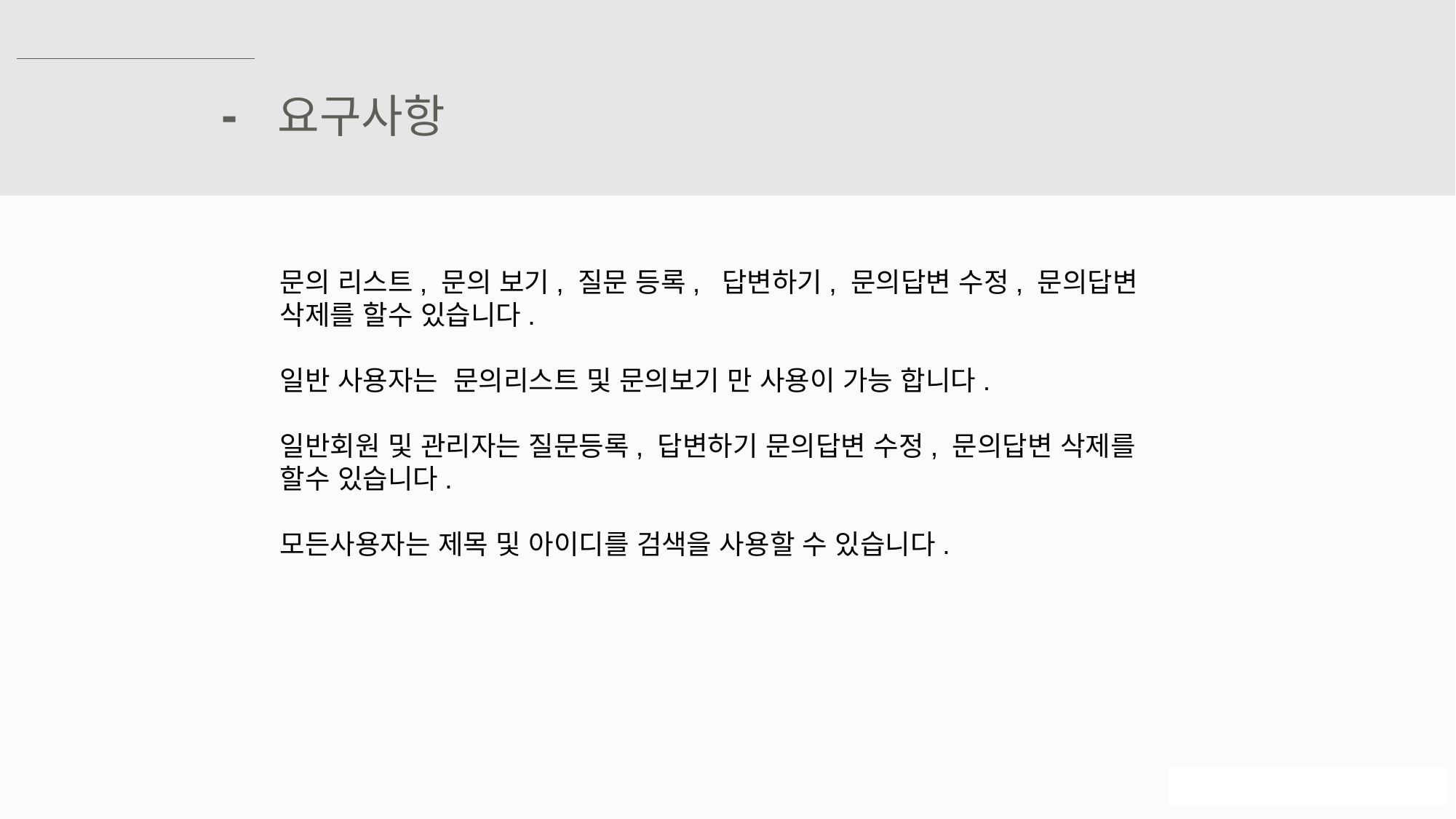

-
요구사항
문의 리스트, 문의 보기, 질문 등록,  답변하기, 문의답변 수정, 문의답변 삭제를 할수 있습니다.

일반 사용자는  문의리스트 및 문의보기 만 사용이 가능 합니다.

일반회원 및 관리자는 질문등록, 답변하기 문의답변 수정, 문의답변 삭제를 할수 있습니다.

모든사용자는 제목 및 아이디를 검색을 사용할 수 있습니다.